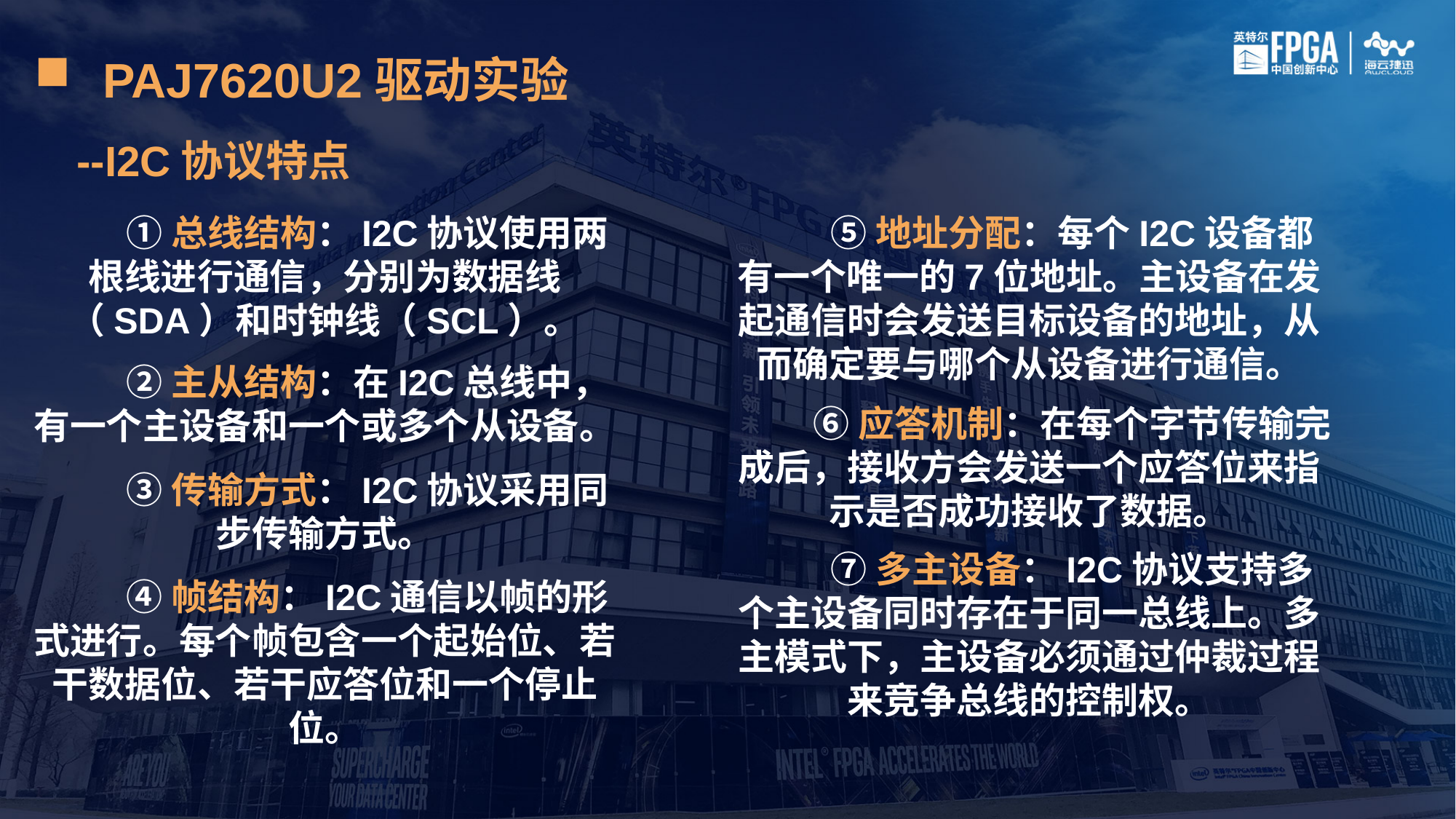

PAJ7620U2驱动实验
--I2C协议特点
①总线结构：I2C协议使用两根线进行通信，分别为数据线（SDA）和时钟线（SCL）。
⑤地址分配：每个I2C设备都有一个唯一的7位地址。主设备在发起通信时会发送目标设备的地址，从而确定要与哪个从设备进行通信。
②主从结构：在I2C总线中，有一个主设备和一个或多个从设备。
⑥应答机制：在每个字节传输完成后，接收方会发送一个应答位来指示是否成功接收了数据。
③传输方式：I2C协议采用同步传输方式。
⑦多主设备：I2C协议支持多个主设备同时存在于同一总线上。多主模式下，主设备必须通过仲裁过程来竞争总线的控制权。
④帧结构：I2C通信以帧的形式进行。每个帧包含一个起始位、若干数据位、若干应答位和一个停止位。